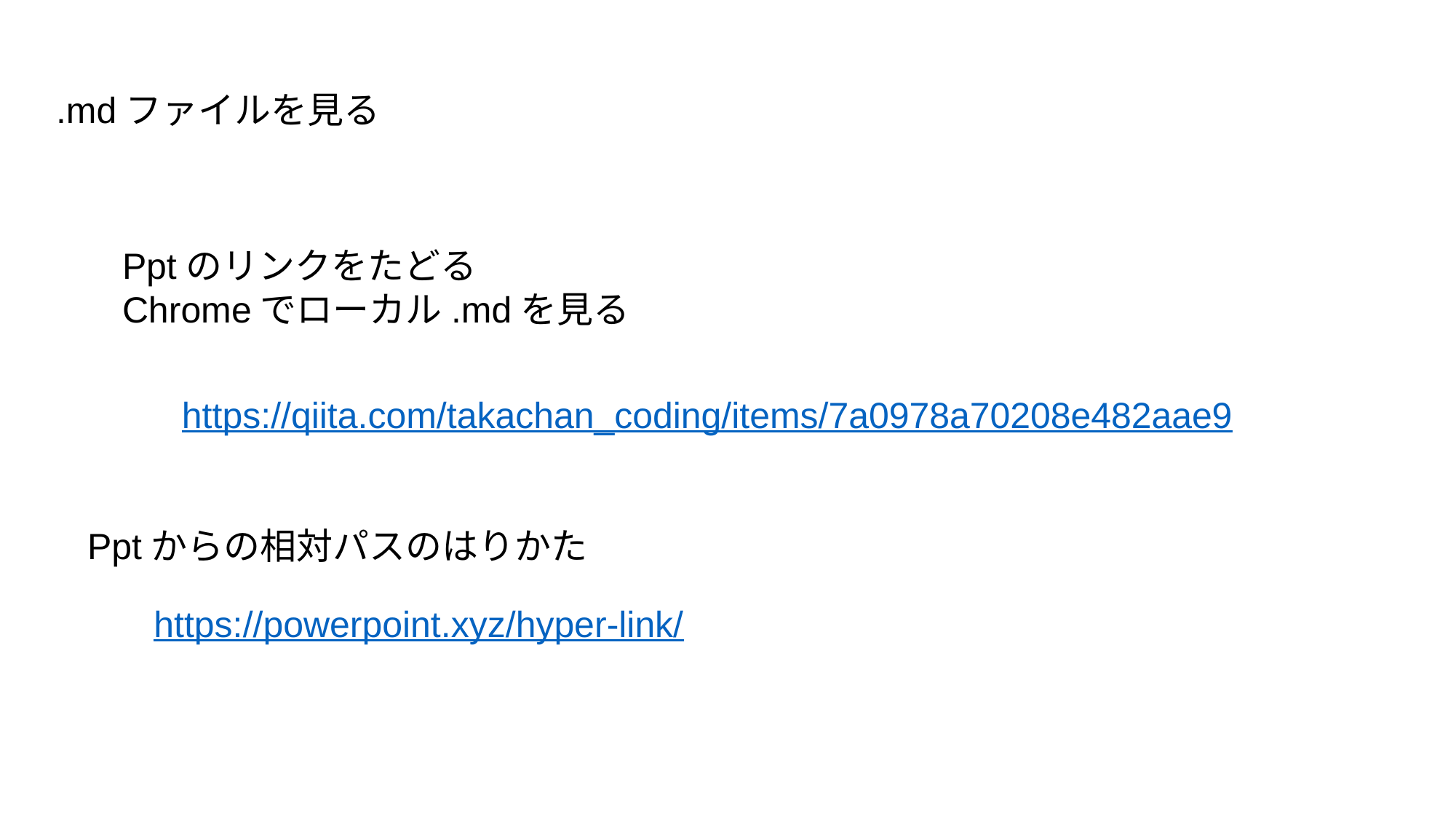

.mdファイルを見る
Pptのリンクをたどる
Chromeでローカル.mdを見る
https://qiita.com/takachan_coding/items/7a0978a70208e482aae9

Pptからの相対パスのはりかた
https://powerpoint.xyz/hyper-link/